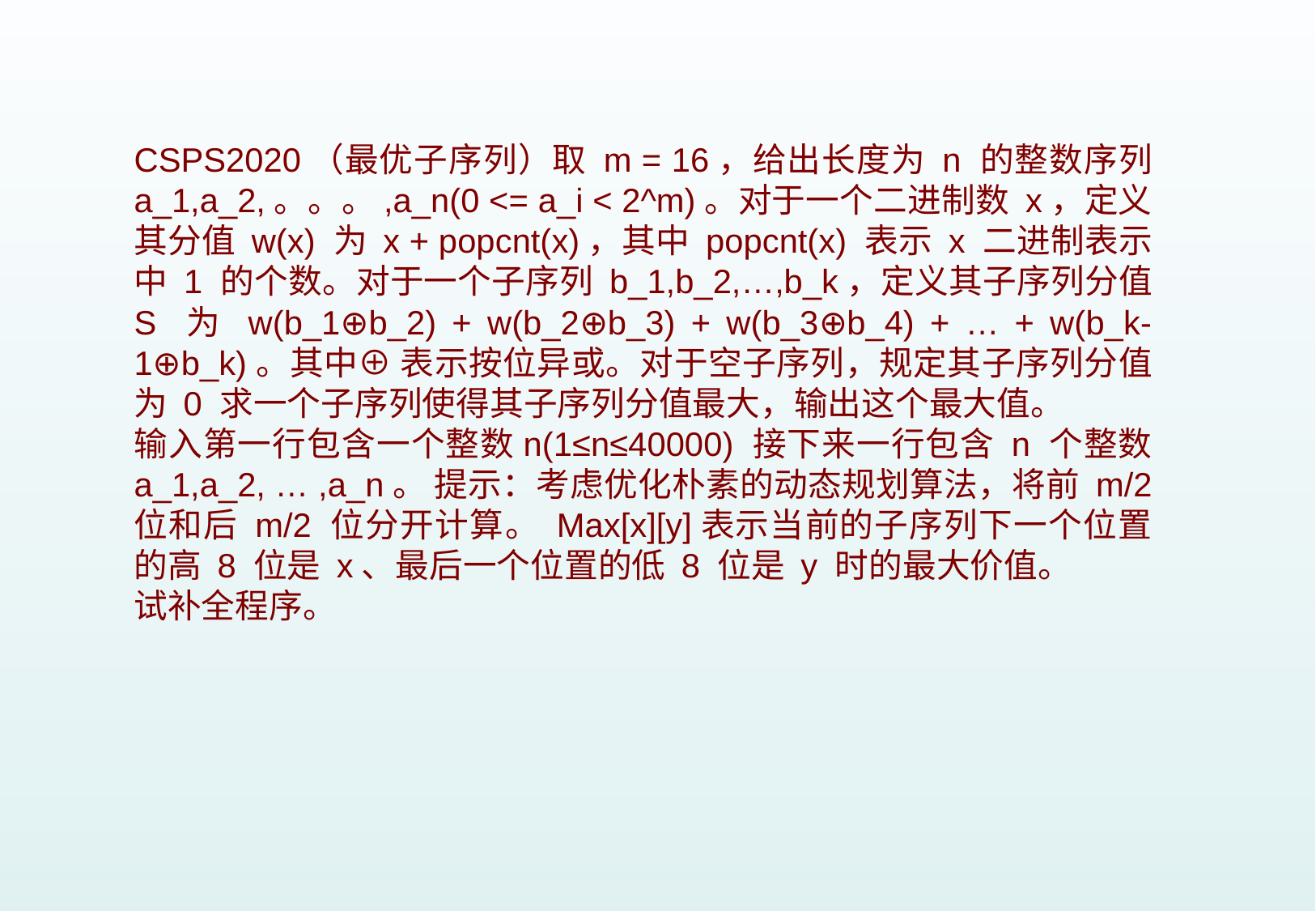

CSPS2020（最优子序列）取 m = 16，给出长度为 n 的整数序列 a_1,a_2,。。。,a_n(0 <= a_i < 2^m)。对于一个二进制数 x，定义其分值 w(x) 为 x + popcnt(x)，其中 popcnt(x) 表示 x 二进制表示中 1 的个数。对于一个子序列 b_1,b_2,…,b_k，定义其子序列分值 S 为 w(b_1⊕b_2) + w(b_2⊕b_3) + w(b_3⊕b_4) + … + w(b_k-1⊕b_k)。其中⊕ 表示按位异或。对于空子序列，规定其子序列分值为 0 求一个子序列使得其子序列分值最大，输出这个最大值。
输入第一行包含一个整数n(1≤n≤40000) 接下来一行包含 n 个整数 a_1,a_2, … ,a_n。 提示：考虑优化朴素的动态规划算法，将前 m/2 位和后 m/2 位分开计算。 Max[x][y]表示当前的子序列下一个位置的高 8 位是 x、最后一个位置的低 8 位是 y 时的最大价值。
试补全程序。